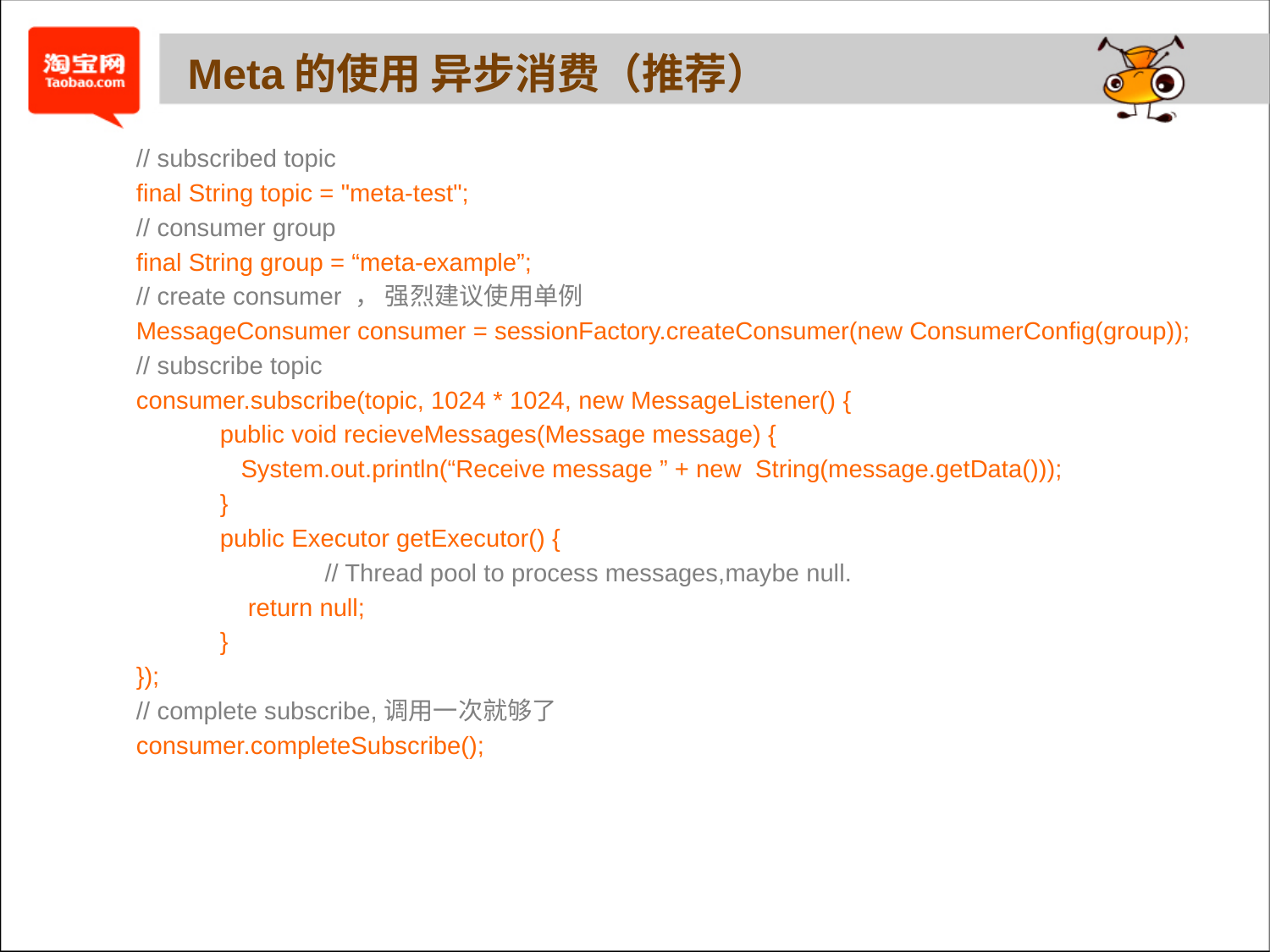

# Meta的使用 异步消费（推荐）
// subscribed topic
final String topic = "meta-test";
// consumer group
final String group = “meta-example”;
// create consumer ， 强烈建议使用单例
MessageConsumer consumer = sessionFactory.createConsumer(new ConsumerConfig(group));
// subscribe topic
consumer.subscribe(topic, 1024 * 1024, new MessageListener() {
            public void recieveMessages(Message message) {
               System.out.println(“Receive message ” + new  String(message.getData()));
            }
            public Executor getExecutor() {
              	  // Thread pool to process messages,maybe null.
                return null;
            }
});
// complete subscribe,调用一次就够了
consumer.completeSubscribe();